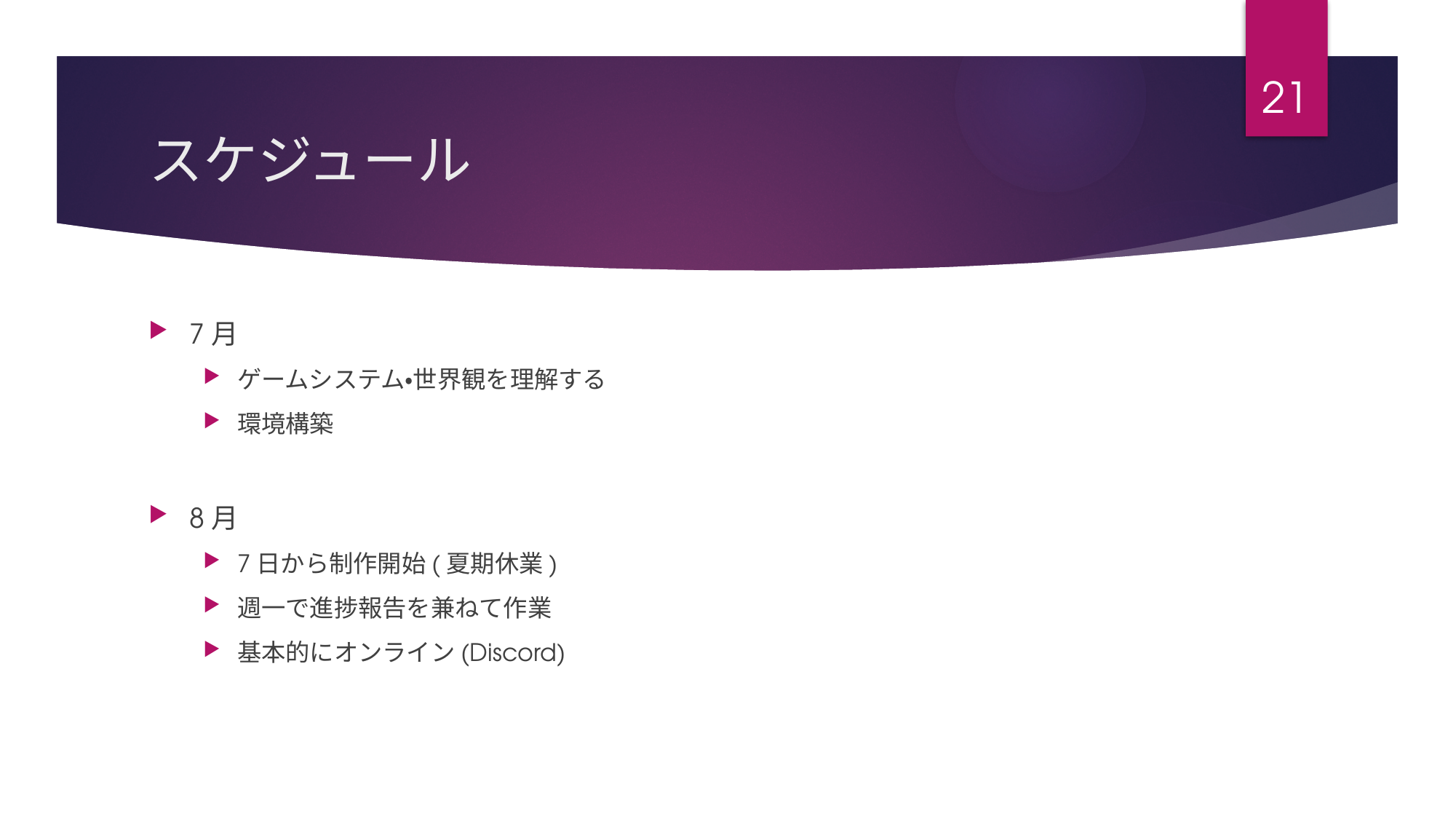

21
# スケジュール
7月
ゲームシステム・世界観を理解する
環境構築

8月
7日から制作開始(夏期休業)
週一で進捗報告を兼ねて作業
基本的にオンライン(Discord)